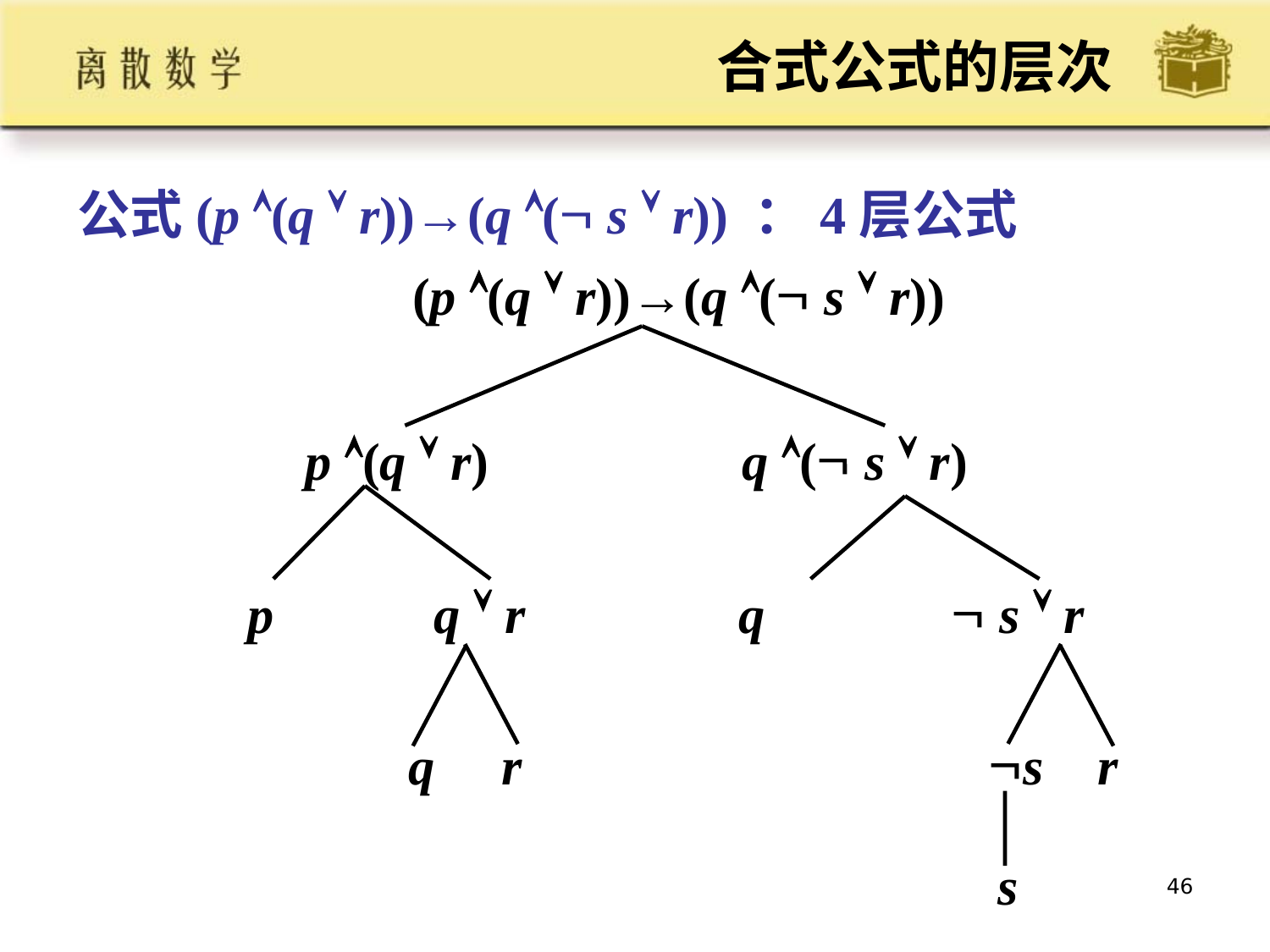

# 合式公式的层次
公式(p ∧(q ∨ r))→(q ∧(¬ s ∨ r)) ：4层公式
			 (p ∧(q ∨ r))→(q ∧(¬ s ∨ r))

p ∧(q ∨ r)                   q ∧(¬ s ∨ r)

p            q ∨ r                q              ¬ s ∨ r

q     r                                   ¬s    r

s
46